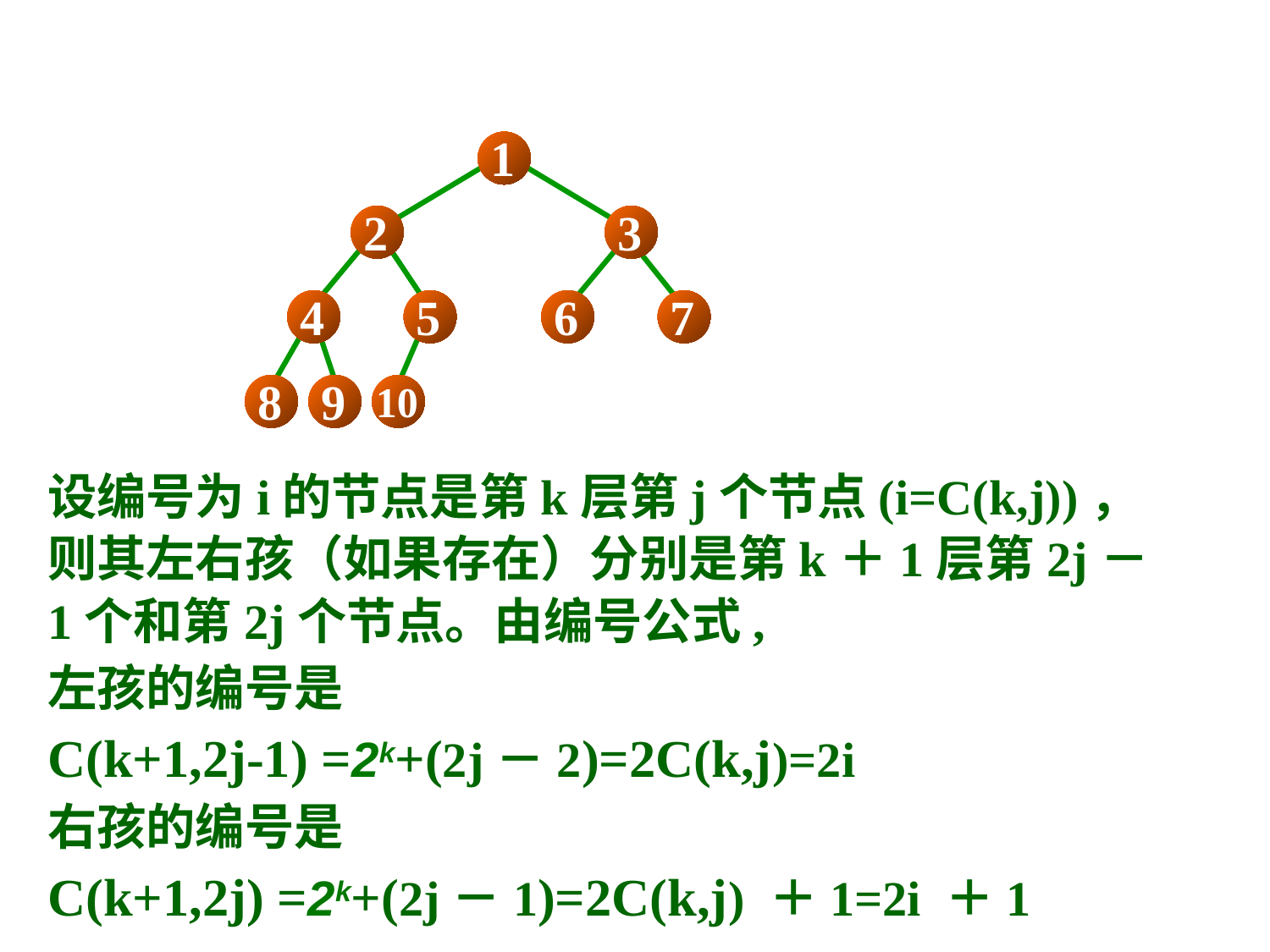

1

2
3

4
5
6
7

8
9
10

设编号为i的节点是第k层第j个节点(i=C(k,j))，则其左右孩（如果存在）分别是第k＋1层第2j－1个和第2j个节点。由编号公式,
左孩的编号是
C(k+1,2j-1) =2k+(2j－2)=2C(k,j)=2i
右孩的编号是
C(k+1,2j) =2k+(2j－1)=2C(k,j) ＋1=2i ＋1